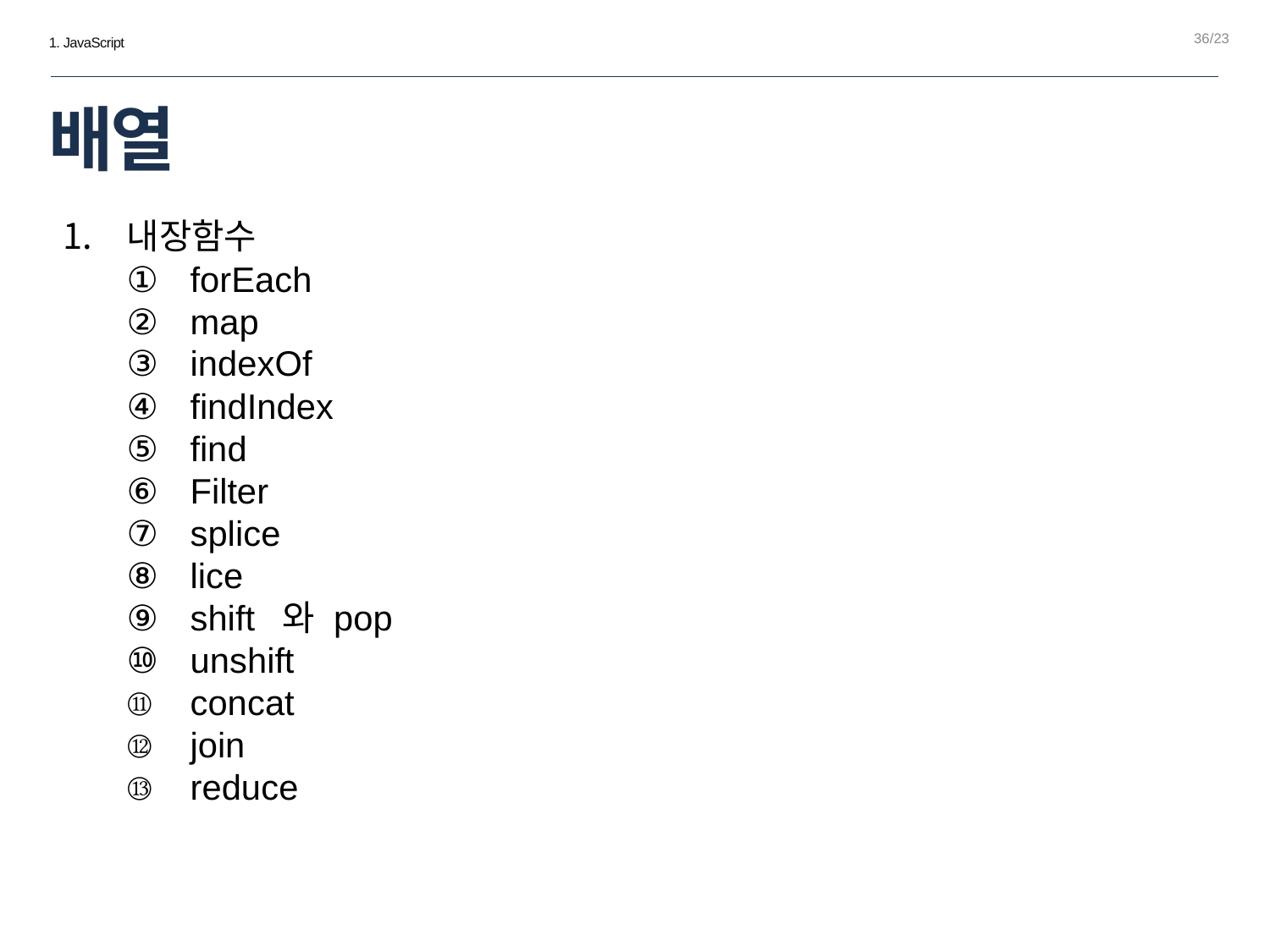

36
1. JavaScript
# 배열
내장함수
forEach
map
indexOf
findIndex
find
Filter
splice
lice
shift  와 pop
unshift
concat
join
reduce